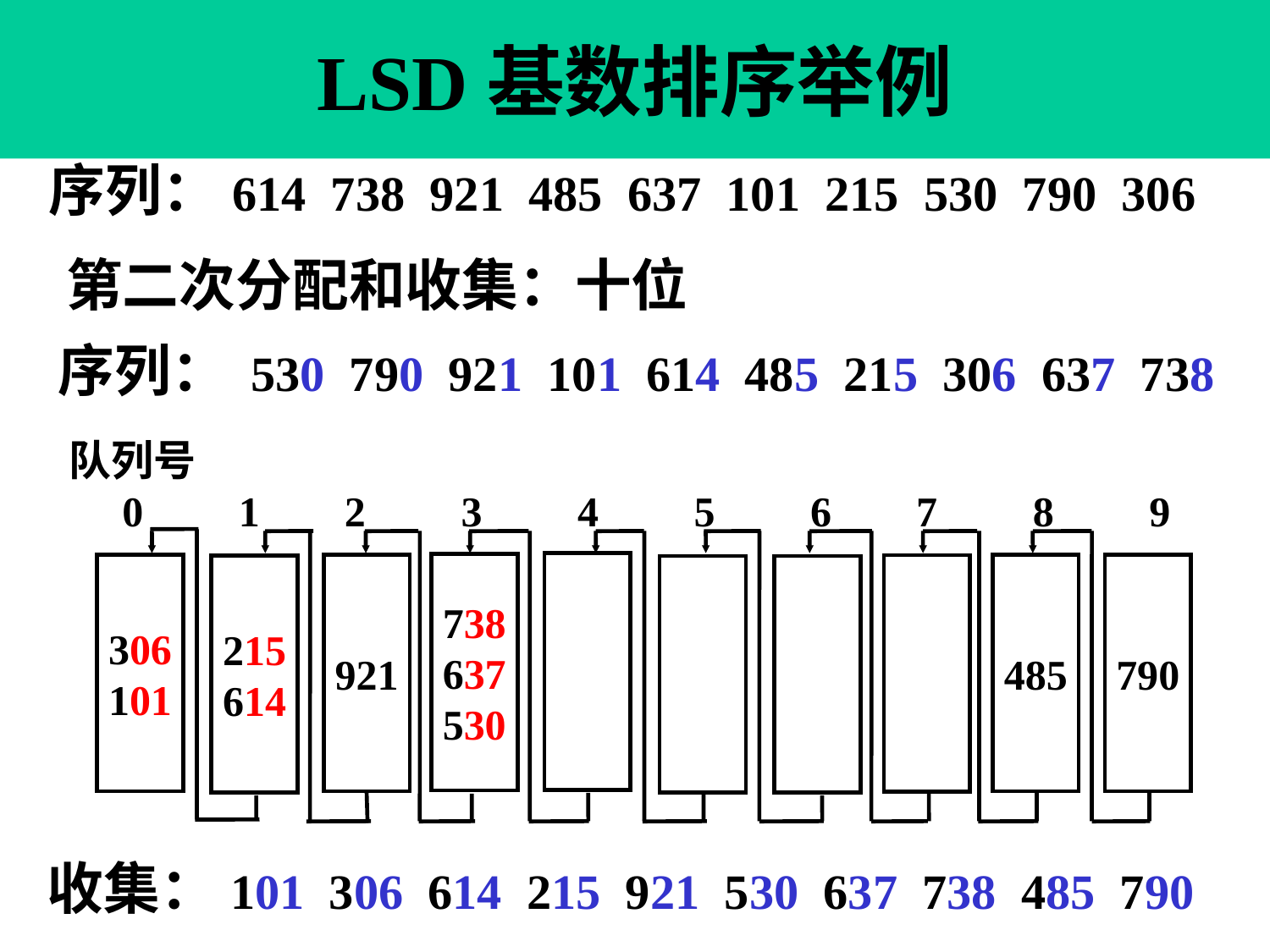

LSD基数排序举例
序列：614  738  921  485  637  101  215  530  790  306
第二次分配和收集：十位
序列： 530  790  921  101  614  485  215  306  637  738
队列号
     0         1        2         3         4         5         6        7         8         9

738
637
530
306
101
485
921
790

215
614

收集：101  306  614  215  921  530  637  738  485  790